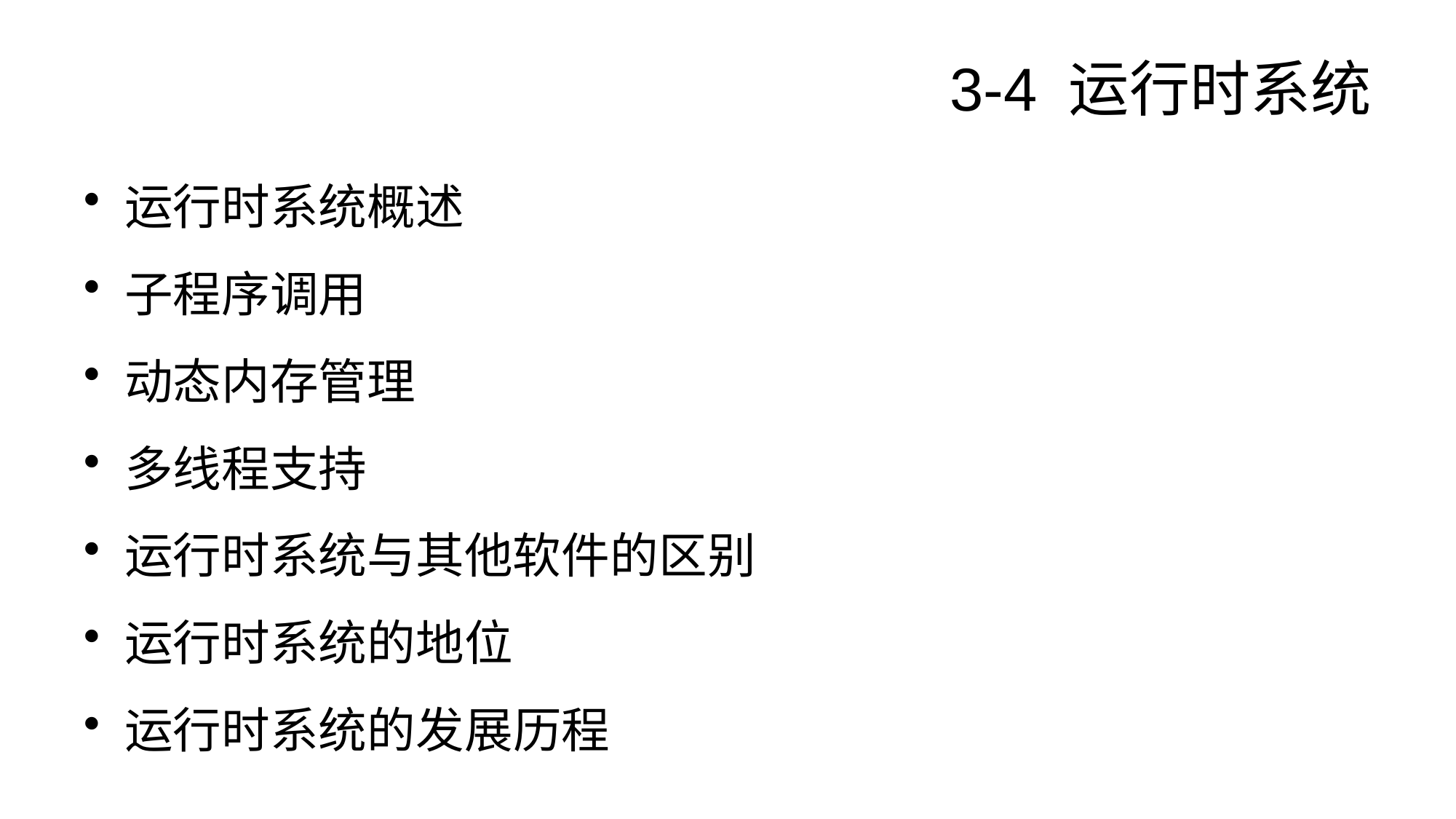

# 3-4 运行时系统
运行时系统概述
子程序调用
动态内存管理
多线程支持
运行时系统与其他软件的区别
运行时系统的地位
运行时系统的发展历程